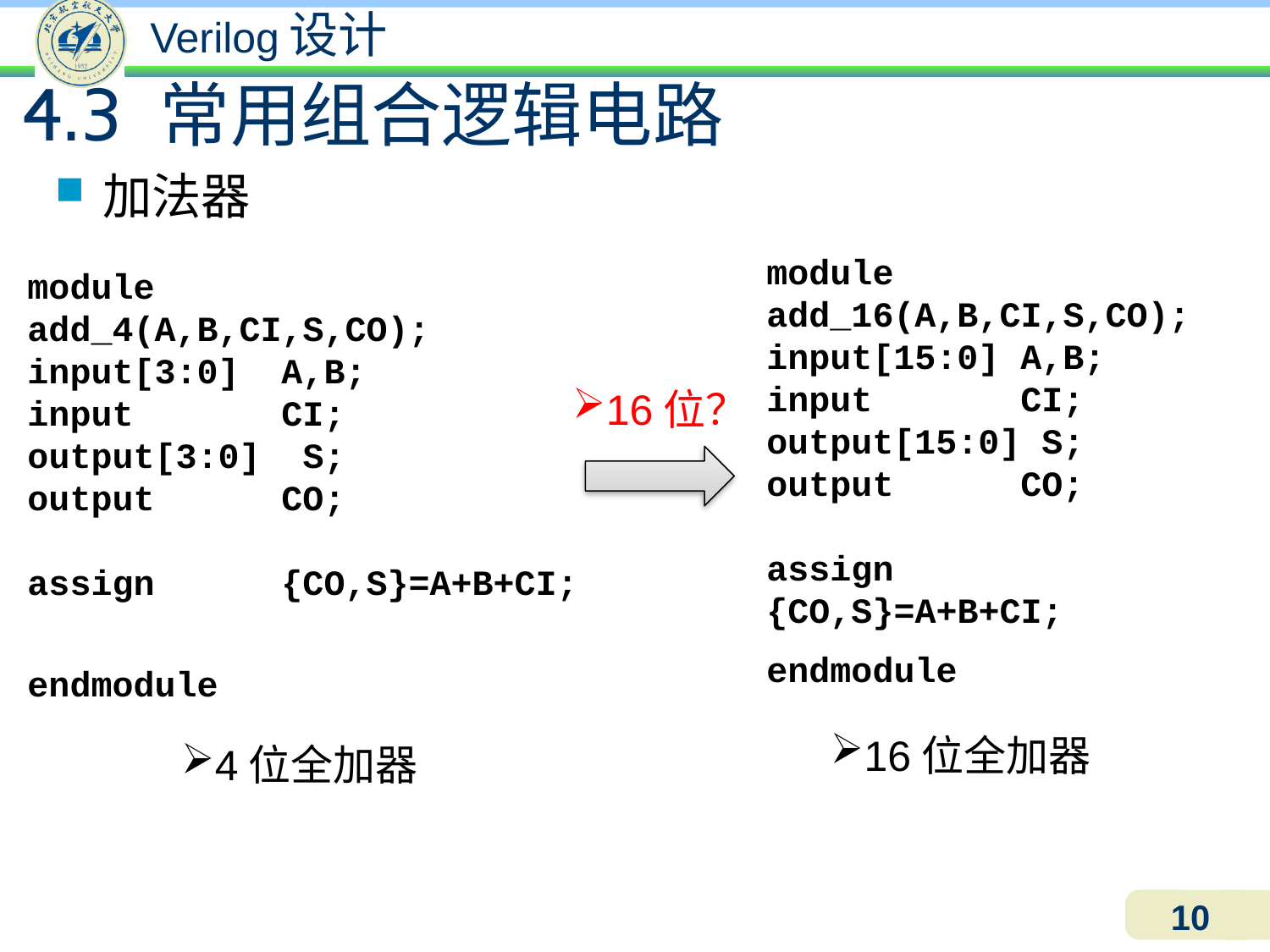

# 4.3 常用组合逻辑电路
加法器

module	 add_16(A,B,CI,S,CO);
input[15:0]	A,B;
input		CI;
output[15:0] S;
output	CO;

assign	{CO,S}=A+B+CI;

endmodule
module	 add_4(A,B,CI,S,CO);
input[3:0]	A,B;
input		CI;
output[3:0]  S;
output	CO;

assign	{CO,S}=A+B+CI;

endmodule
16位？

16位全加器
4位全加器
10